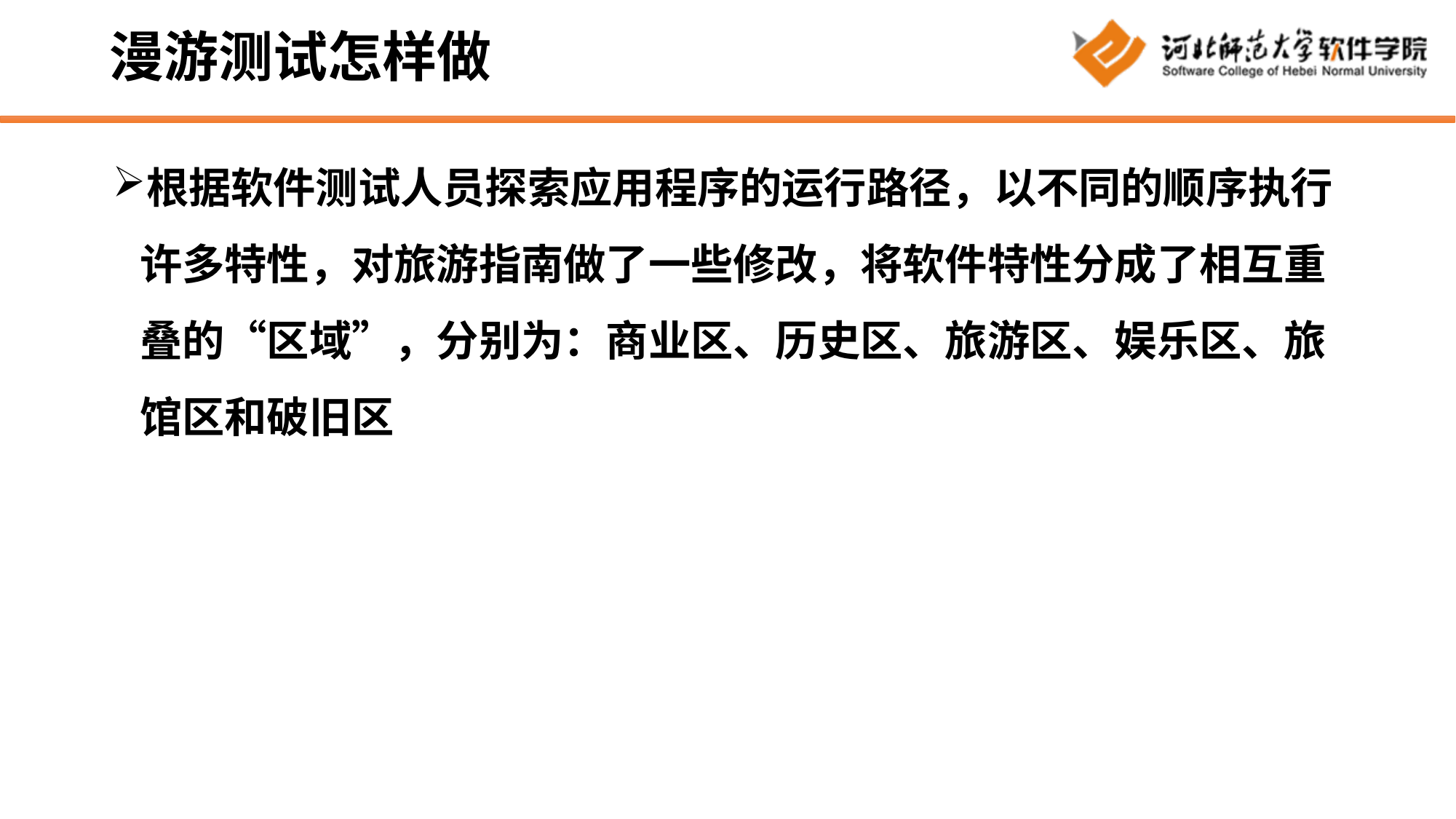

# 漫游测试怎样做
根据软件测试人员探索应用程序的运行路径，以不同的顺序执行许多特性，对旅游指南做了一些修改，将软件特性分成了相互重叠的“区域”，分别为：商业区、历史区、旅游区、娱乐区、旅馆区和破旧区